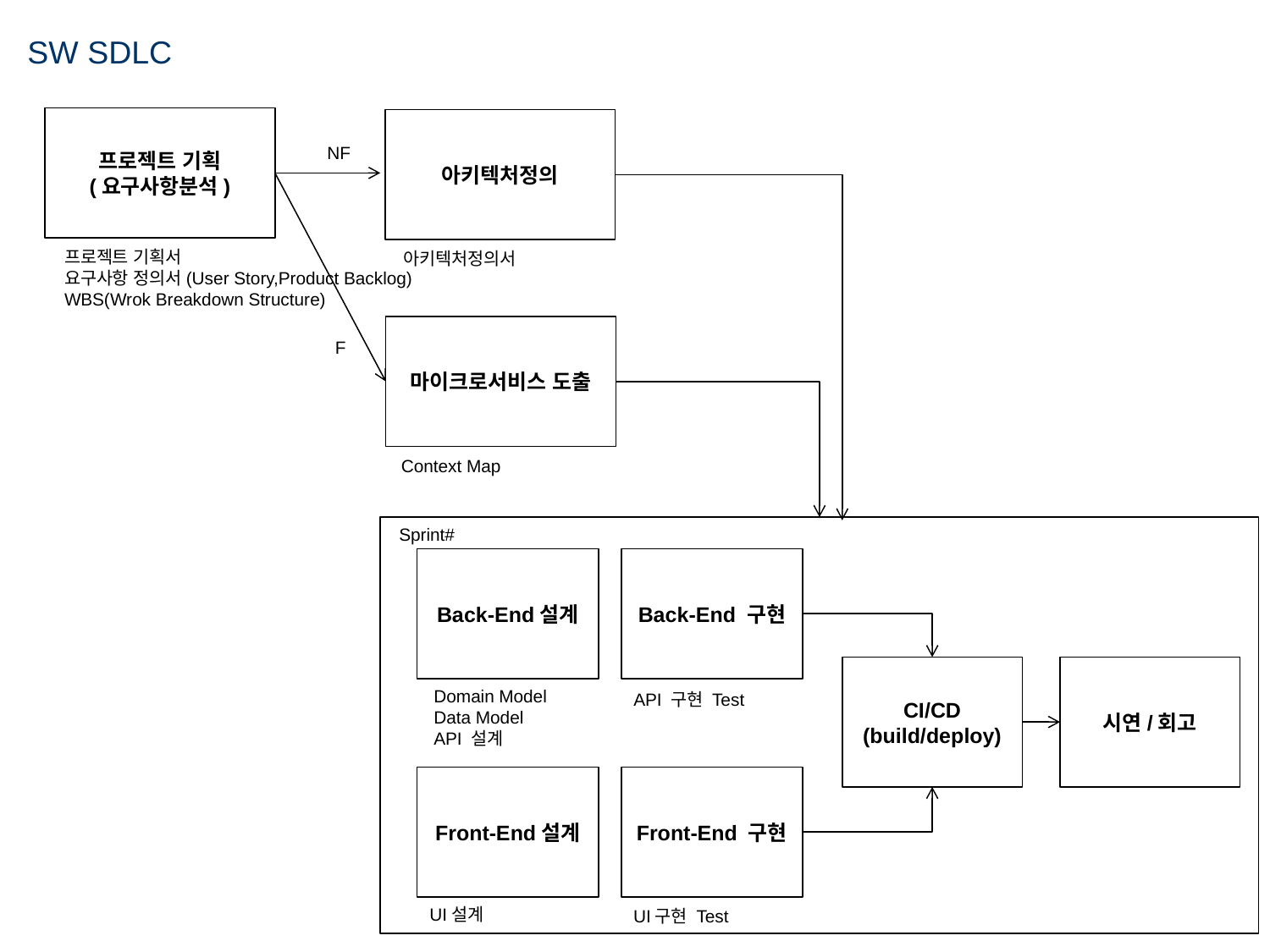

SW SDLC
프로젝트 기획
(요구사항분석)
아키텍처정의
NF
프로젝트 기획서
요구사항 정의서(User Story,Product Backlog)
WBS(Wrok Breakdown Structure)
아키텍처정의서
마이크로서비스 도출
F
Context Map

Sprint#
Back-End설계
Back-End 구현
CI/CD
(build/deploy)
시연/회고
Domain Model
Data Model
API 설계
API 구현 Test
Front-End설계
Front-End 구현
UI설계
UI구현 Test